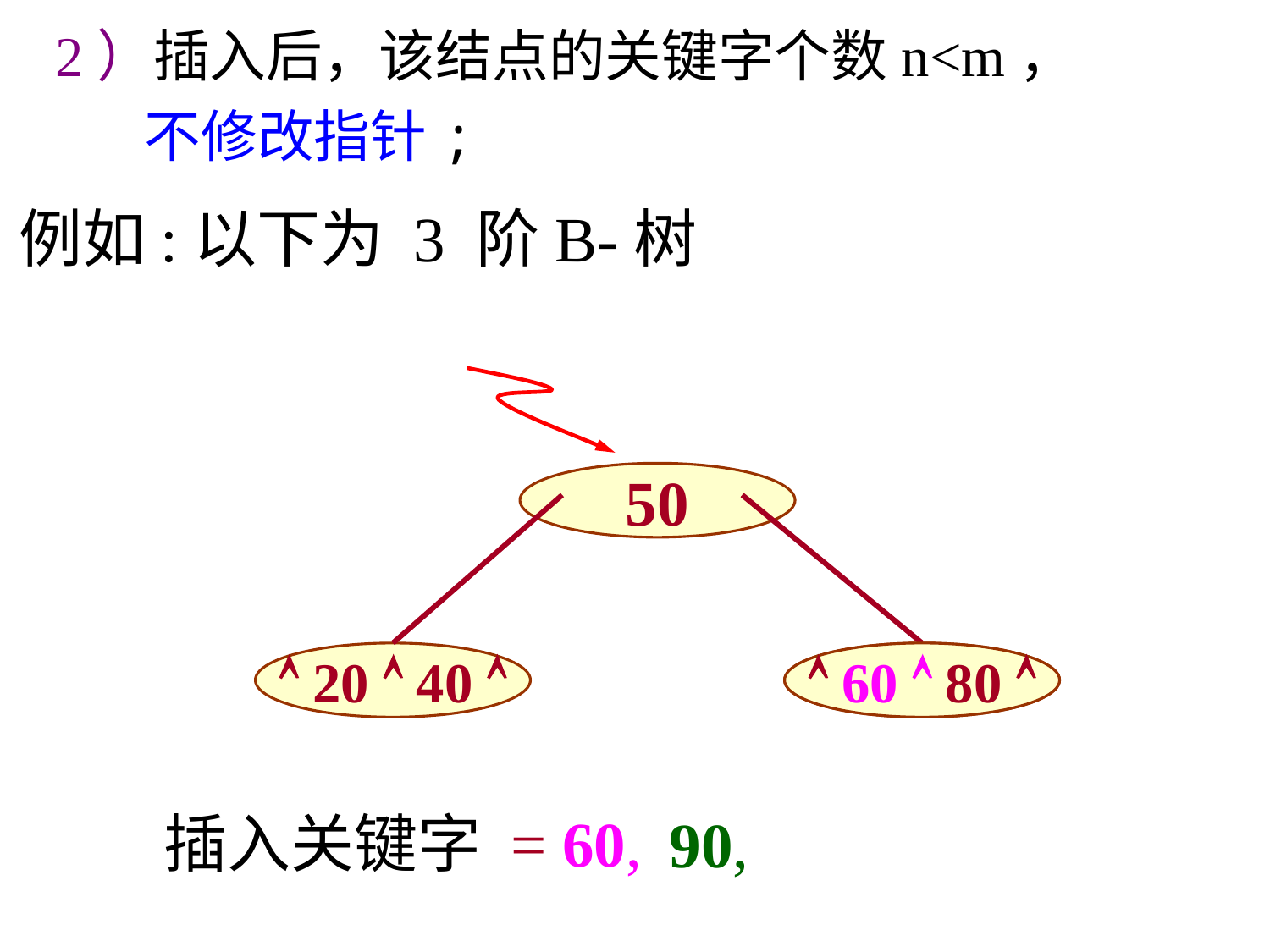

2）插入后，该结点的关键字个数n<m，
      不修改指针;
例如:以下为 3 阶B-树

50

∧ 20 ∧ 40 ∧
∧ 80 ∧
∧ 60 ∧ 80 ∧
插入关键字 = 60,
90,